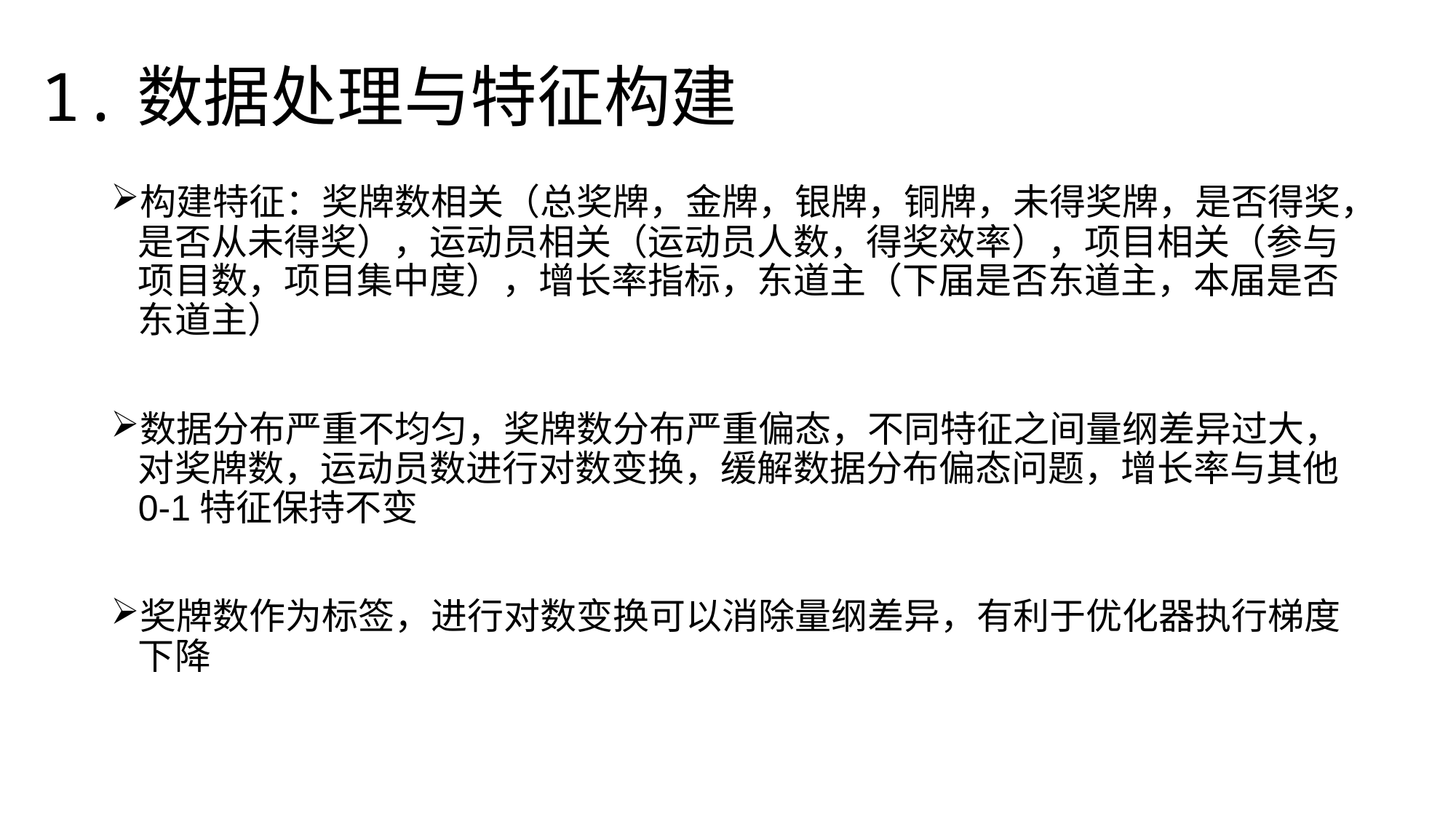

# 1.数据处理与特征构建
构建特征：奖牌数相关（总奖牌，金牌，银牌，铜牌，未得奖牌，是否得奖，是否从未得奖），运动员相关（运动员人数，得奖效率），项目相关（参与项目数，项目集中度），增长率指标，东道主（下届是否东道主，本届是否东道主）

数据分布严重不均匀，奖牌数分布严重偏态，不同特征之间量纲差异过大，对奖牌数，运动员数进行对数变换，缓解数据分布偏态问题，增长率与其他0-1特征保持不变

奖牌数作为标签，进行对数变换可以消除量纲差异，有利于优化器执行梯度下降